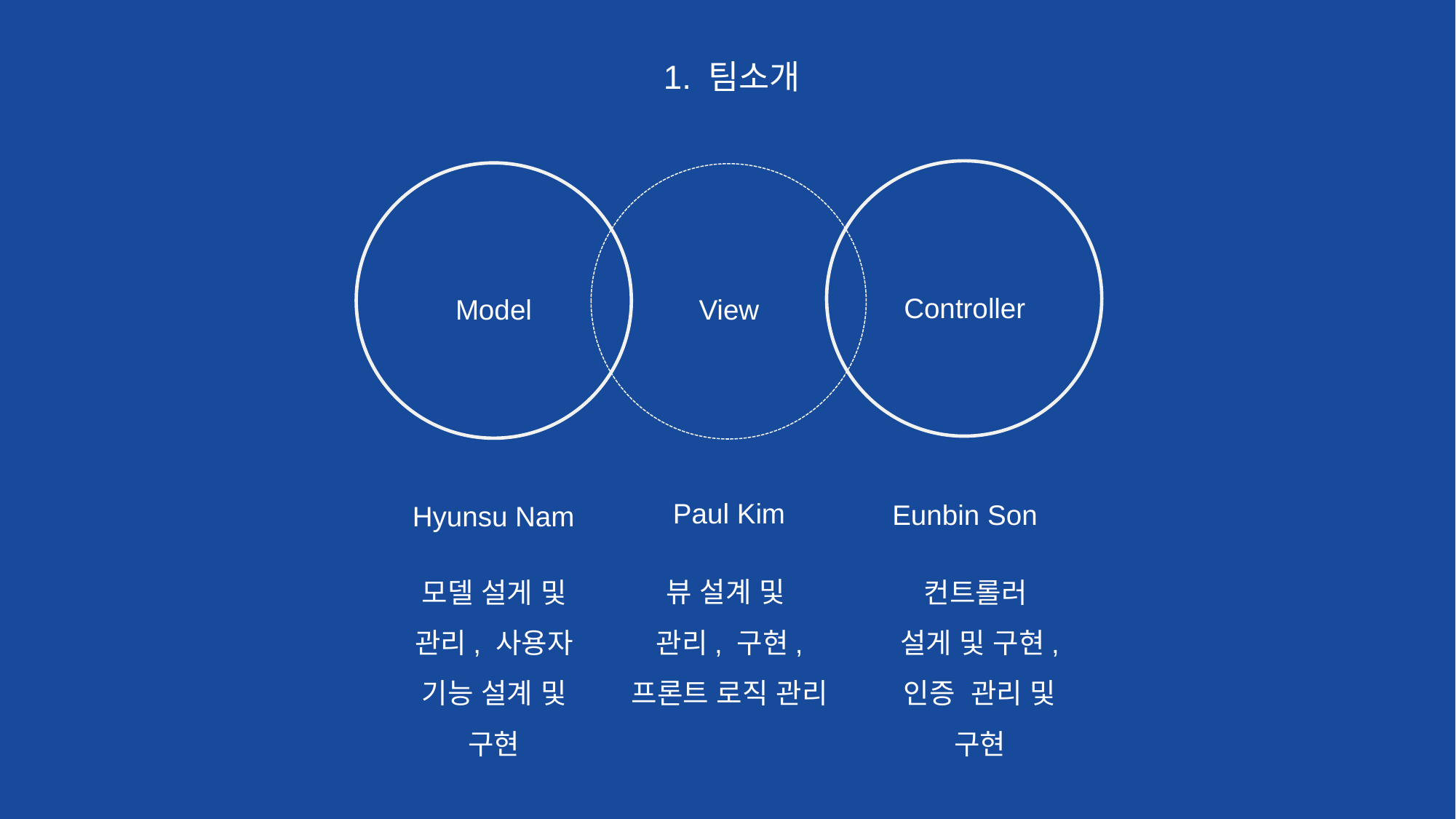

1. 팀소개

Controller
View

Model

Paul Kim
Eunbin Son
Hyunsu Nam
뷰 설계 및
관리, 구현, 프론트 로직 관리

모델 설게 및 관리, 사용자 기능 설계 및 구현

컨트롤러
설게 및 구현, 인증  관리 및 구현

Using these templates in competition is prohibited by the original author